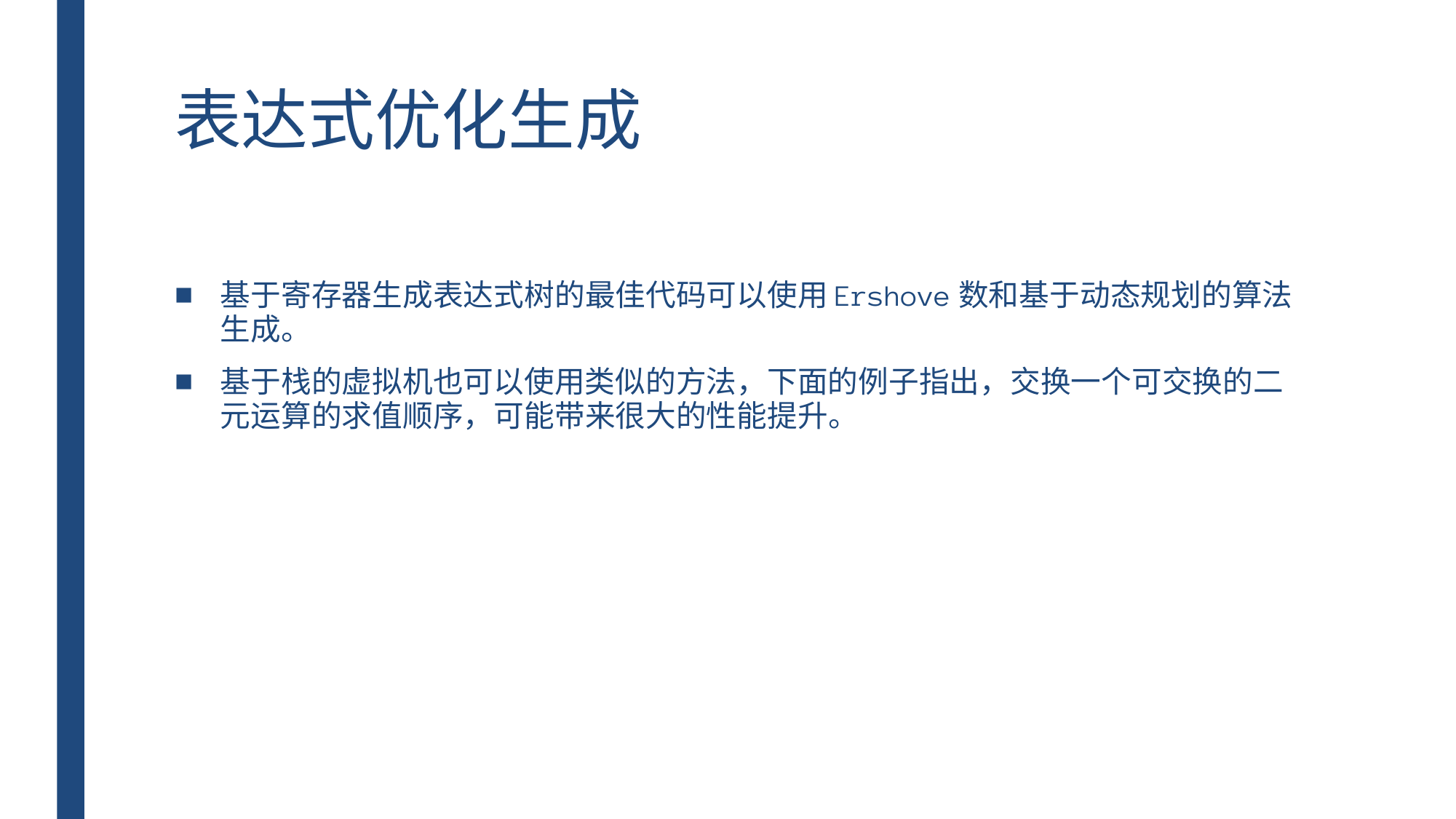

# 表达式优化生成
基于寄存器生成表达式树的最佳代码可以使用Ershove数和基于动态规划的算法生成。
基于栈的虚拟机也可以使用类似的方法，下面的例子指出，交换一个可交换的二元运算的求值顺序，可能带来很大的性能提升。